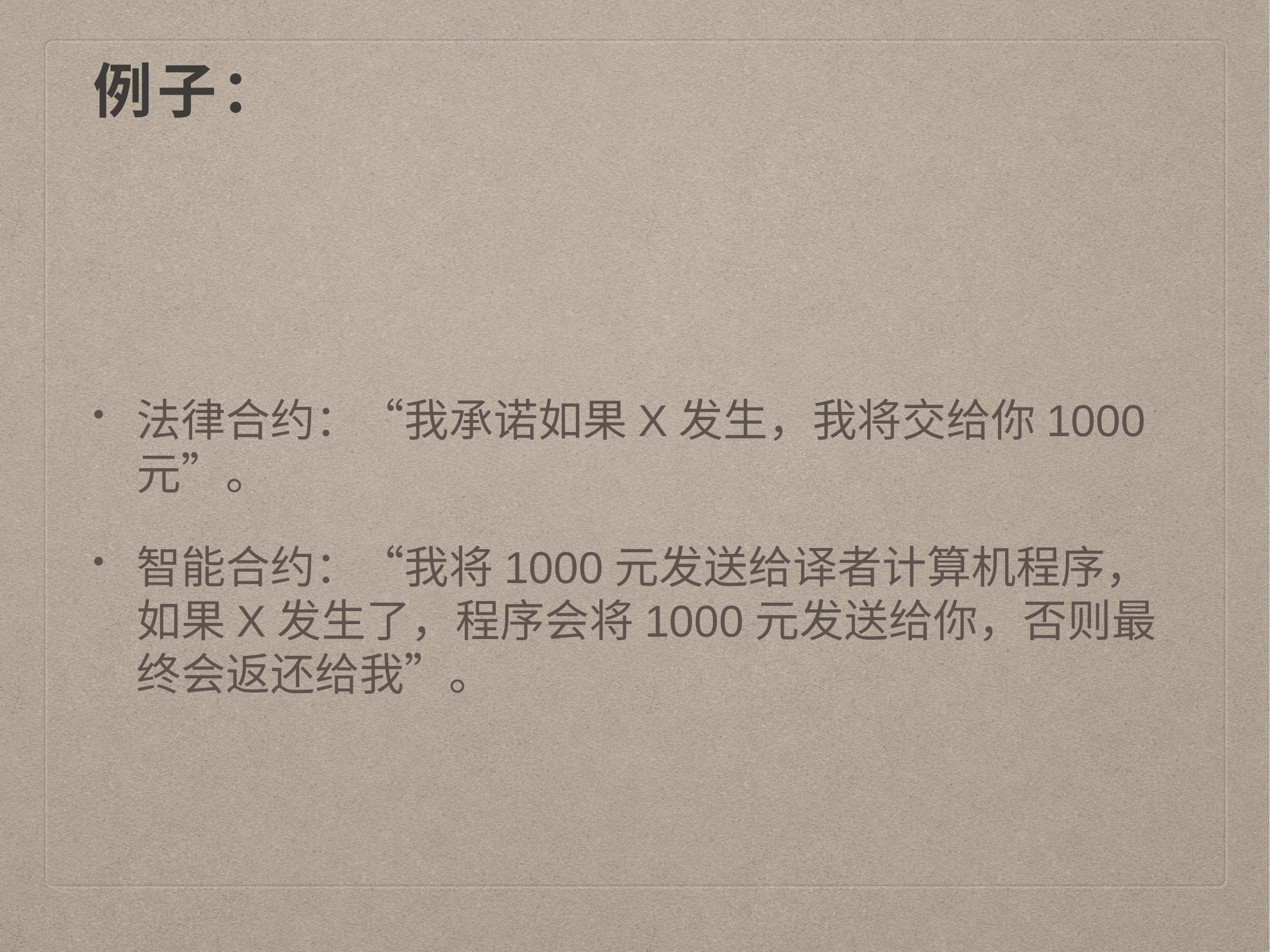

# 例子：
法律合约：“我承诺如果X发生，我将交给你1000元”。
智能合约：“我将1000元发送给译者计算机程序，如果X发生了，程序会将1000元发送给你，否则最终会返还给我”。